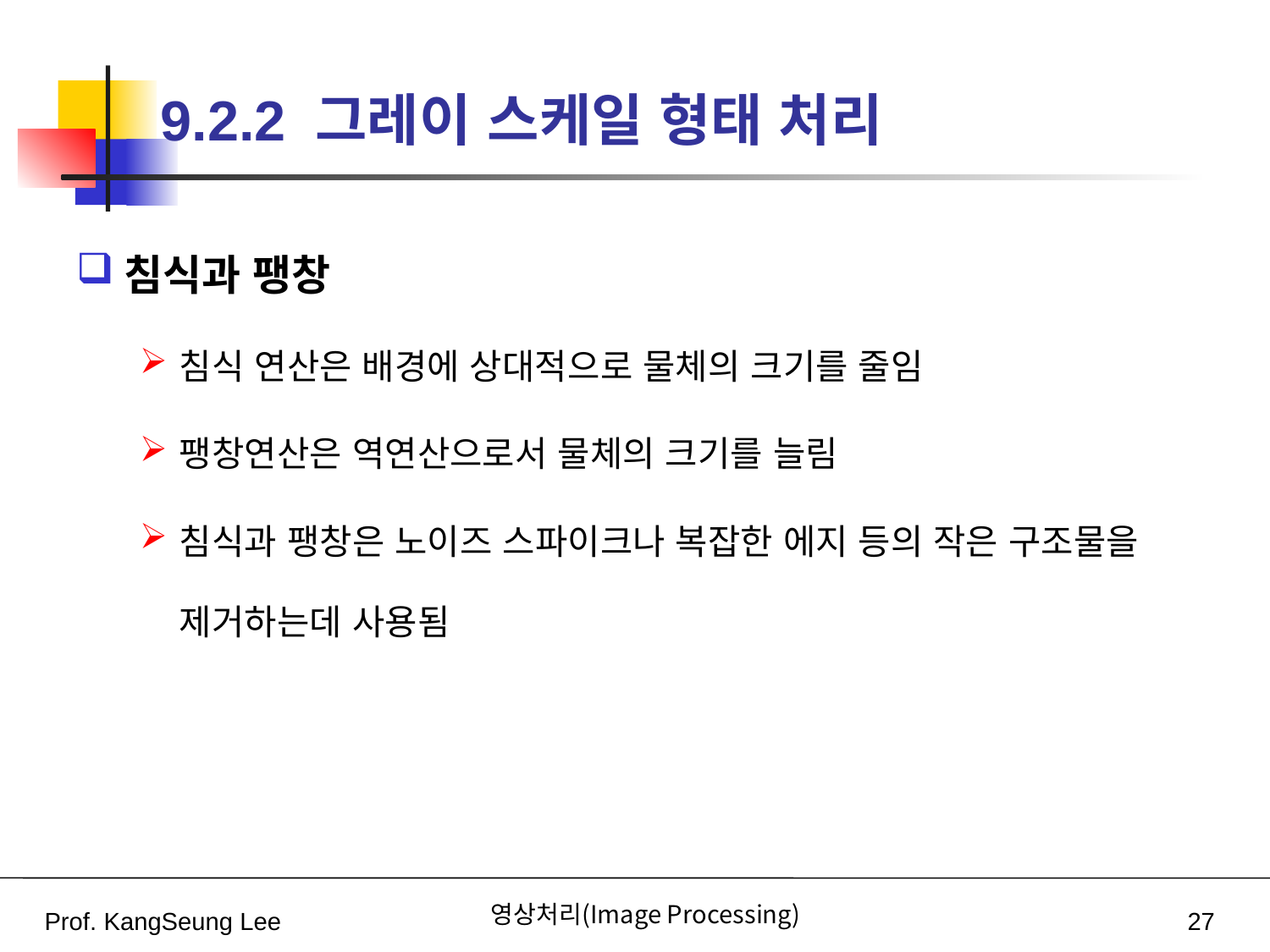

# 9.2.2 그레이 스케일 형태 처리
침식과 팽창
침식 연산은 배경에 상대적으로 물체의 크기를 줄임
팽창연산은 역연산으로서 물체의 크기를 늘림
침식과 팽창은 노이즈 스파이크나 복잡한 에지 등의 작은 구조물을 제거하는데 사용됨
Prof. KangSeung Lee
영상처리(Image Processing)
27